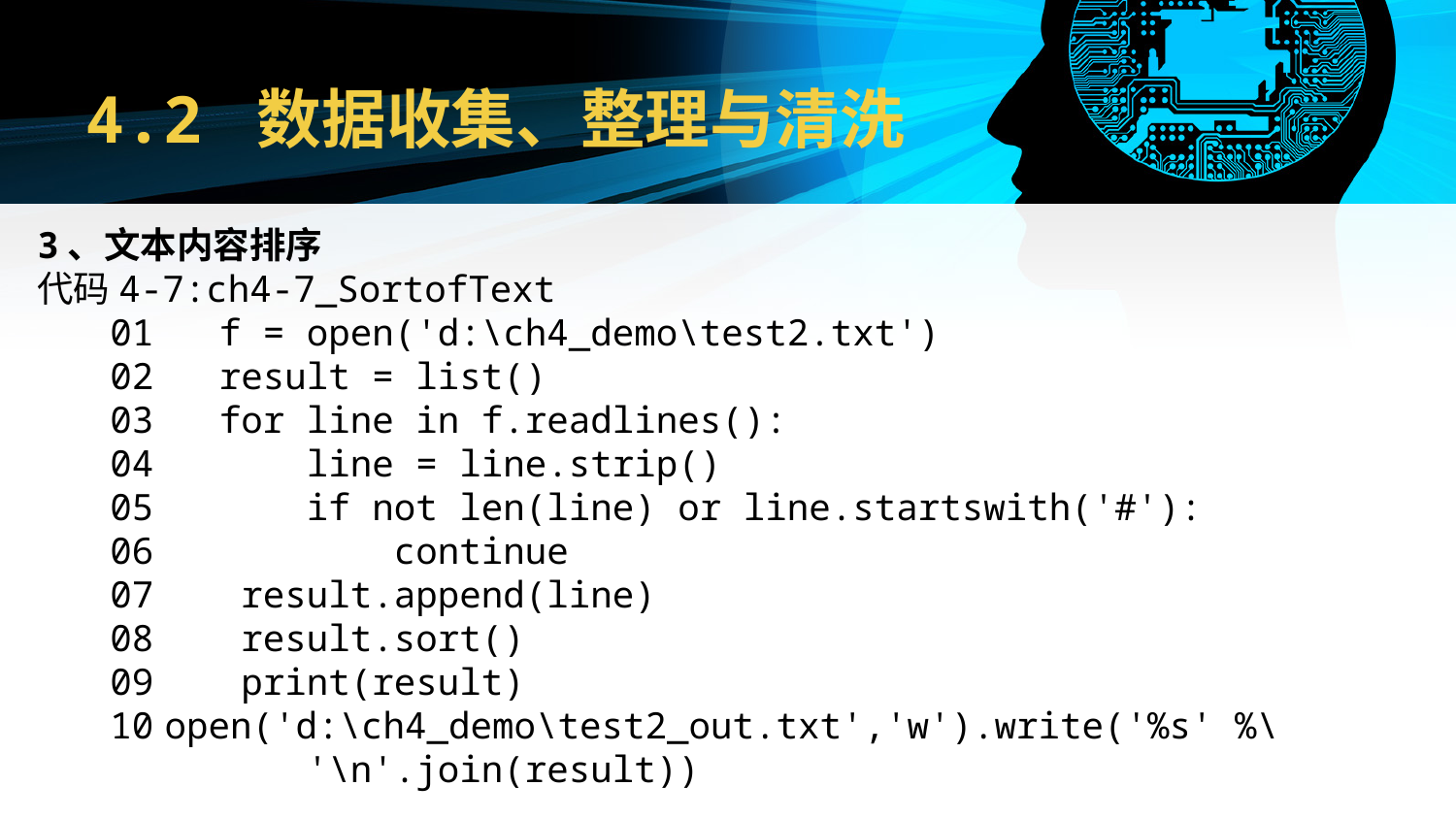

# 4.2 数据收集、整理与清洗
3、文本内容排序
代码4-7:ch4-7_SortofText
01   f = open('d:\ch4_demo\test2.txt')
02   result = list()
03   for line in f.readlines():
04       line = line.strip()
05       if not len(line) or line.startswith('#'):
06           continue
07    result.append(line)
08    result.sort()
09    print(result)
open('d:\ch4_demo\test2_out.txt','w').write('%s' %\
         '\n'.join(result))